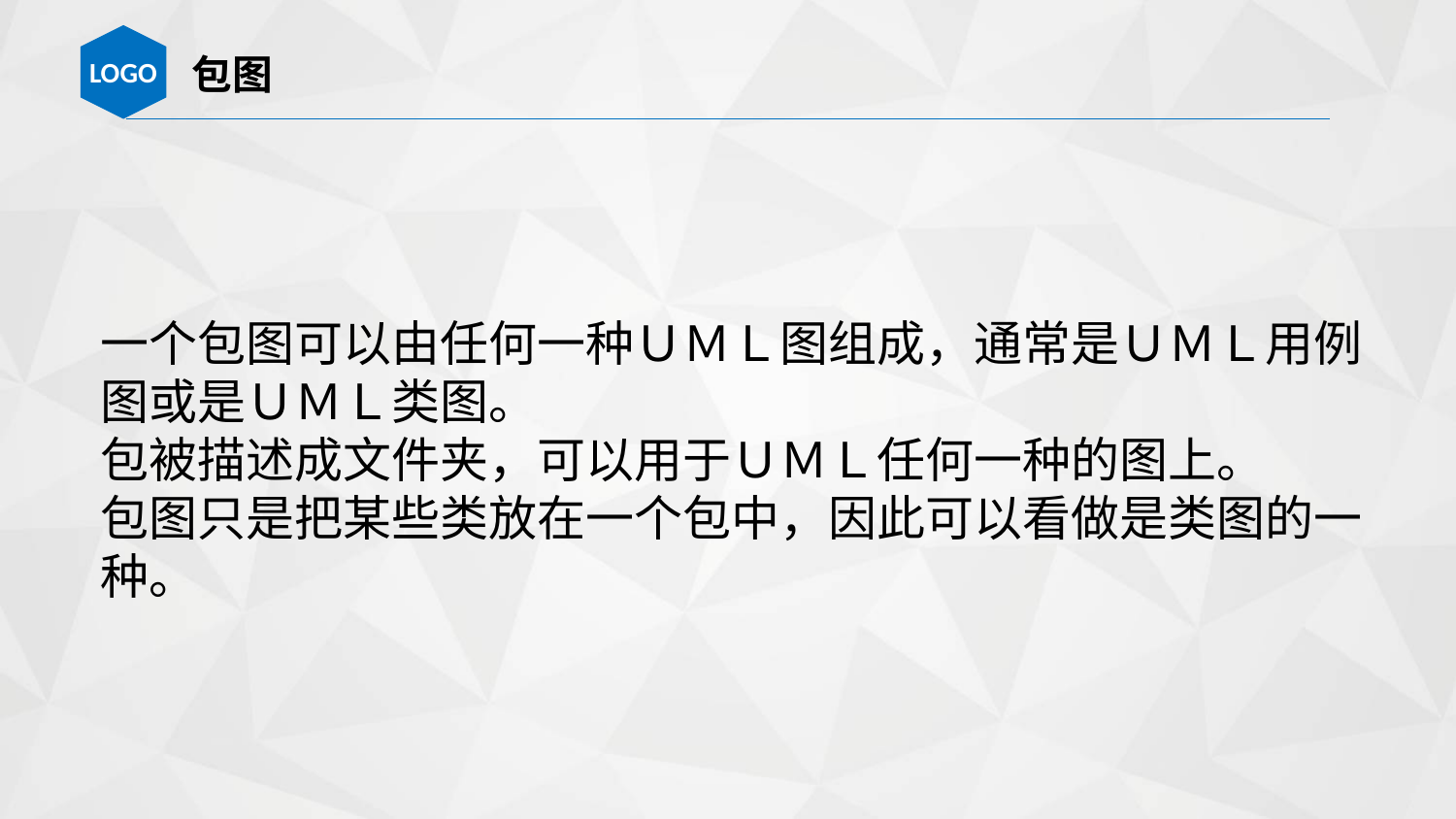

包图
一个包图可以由任何一种ＵＭＬ图组成，通常是ＵＭＬ用例图或是ＵＭＬ类图。
包被描述成文件夹，可以用于ＵＭＬ任何一种的图上。
包图只是把某些类放在一个包中，因此可以看做是类图的一种。